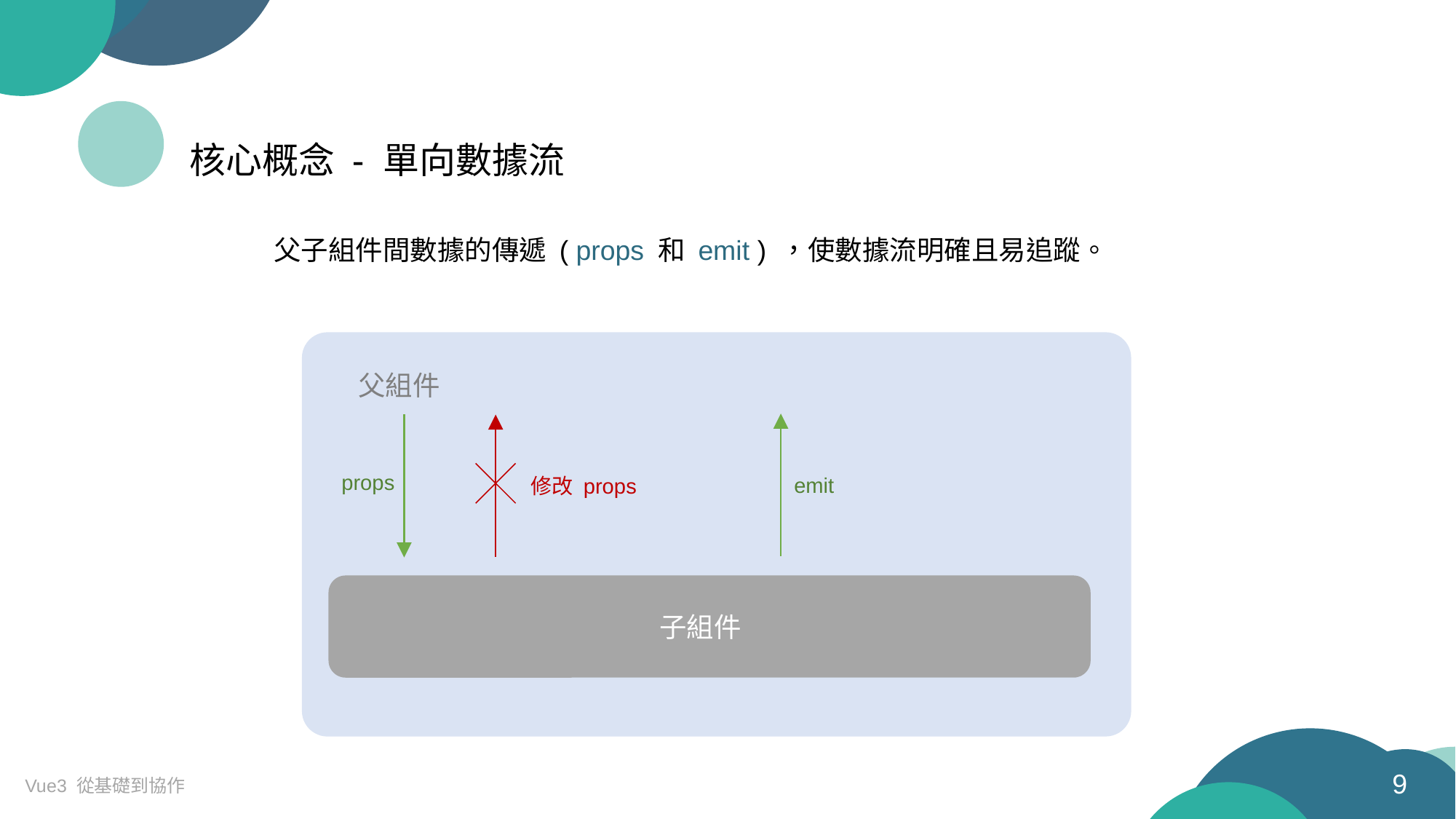

核心概念 - 單向數據流
父子組件間數據的傳遞 ( props 和 emit ) ，使數據流明確且易追蹤。

父組件
emit
props
修改 props

子組件

9
Vue3 從基礎到協作